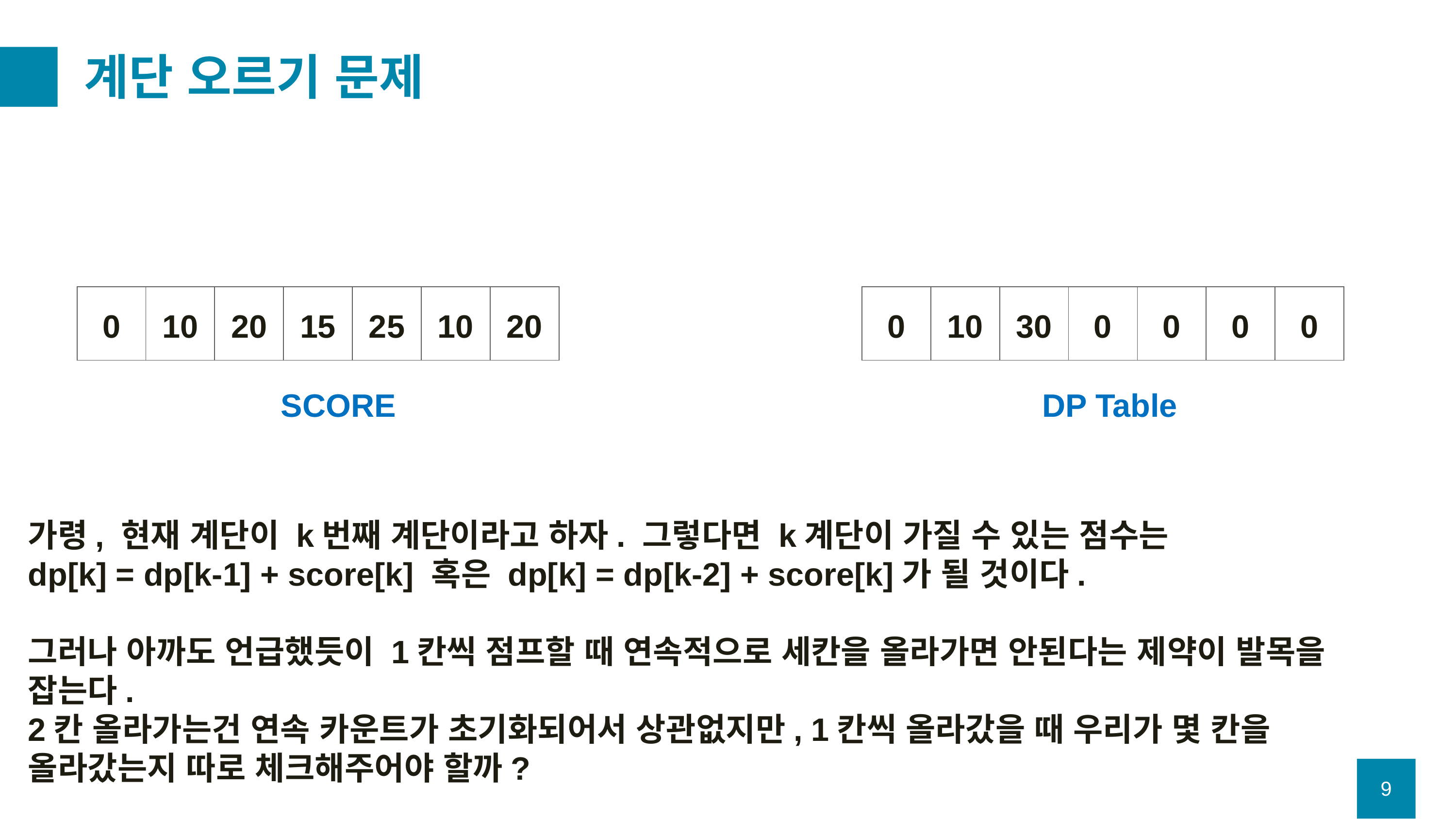

# 계단 오르기 문제
| 0 | 10 | 30 | 0 | 0 | 0 | 0 |
| --- | --- | --- | --- | --- | --- | --- |
| 0 | 10 | 20 | 15 | 25 | 10 | 20 |
| --- | --- | --- | --- | --- | --- | --- |
SCORE
DP Table
가령, 현재 계단이 k번째 계단이라고 하자. 그렇다면 k계단이 가질 수 있는 점수는
dp[k] = dp[k-1] + score[k] 혹은 dp[k] = dp[k-2] + score[k]가 될 것이다.

그러나 아까도 언급했듯이 1칸씩 점프할 때 연속적으로 세칸을 올라가면 안된다는 제약이 발목을 잡는다.
2칸 올라가는건 연속 카운트가 초기화되어서 상관없지만, 1칸씩 올라갔을 때 우리가 몇 칸을 올라갔는지 따로 체크해주어야 할까?
9